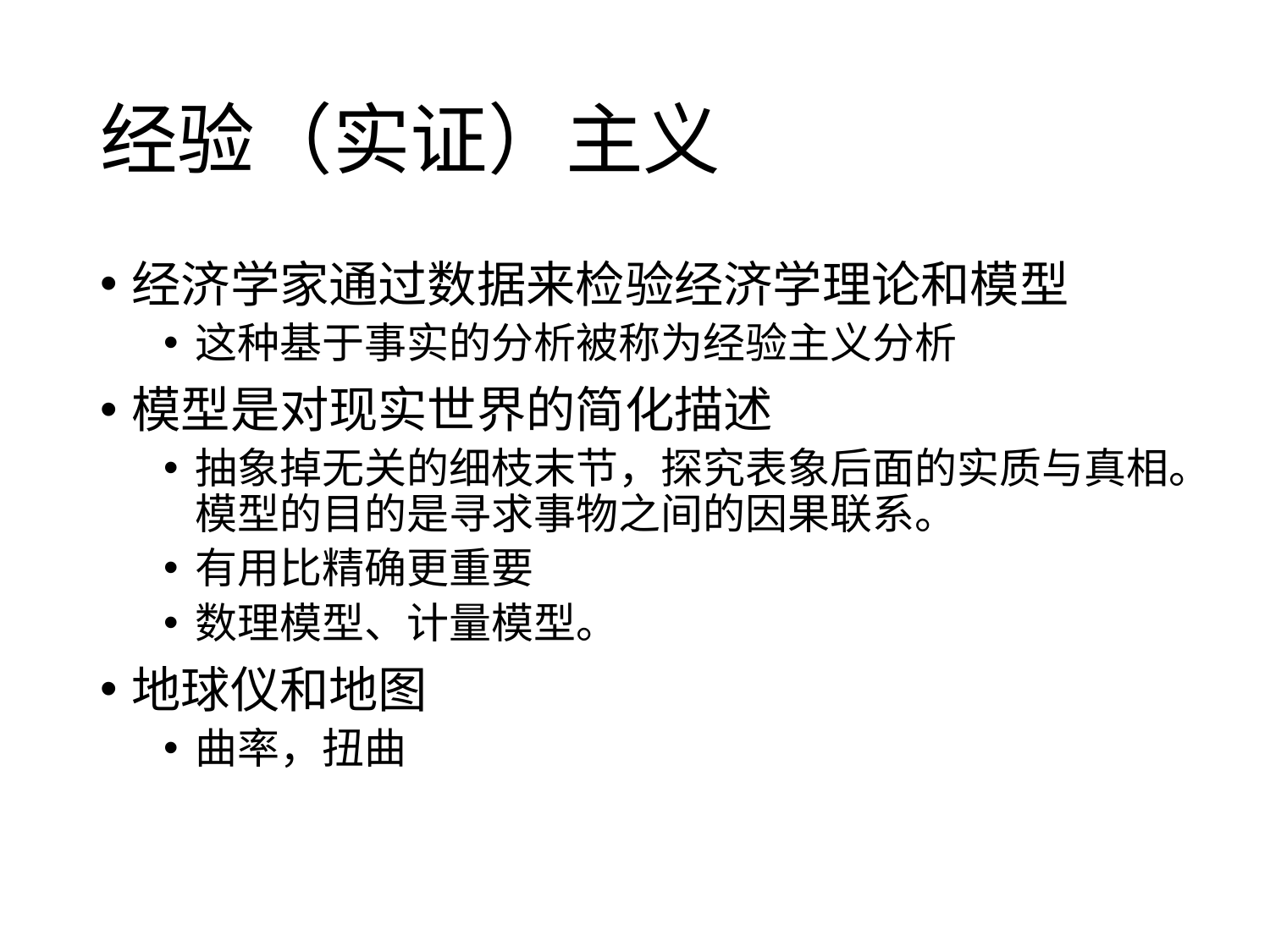

# 经验（实证）主义
经济学家通过数据来检验经济学理论和模型
这种基于事实的分析被称为经验主义分析
模型是对现实世界的简化描述
抽象掉无关的细枝末节，探究表象后面的实质与真相。模型的目的是寻求事物之间的因果联系。
有用比精确更重要
数理模型、计量模型。
地球仪和地图
曲率，扭曲